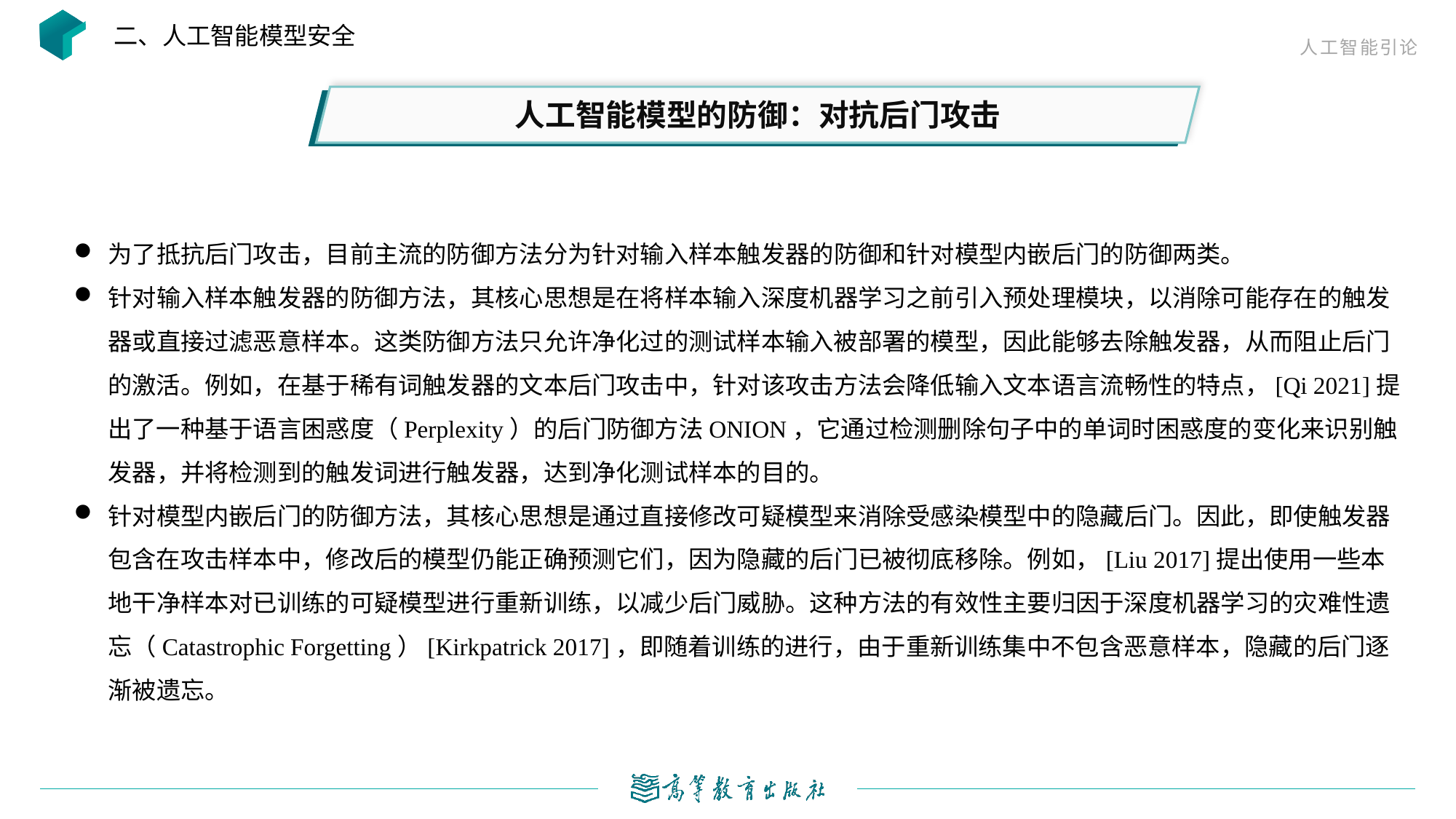

二、人工智能模型安全

人工智能模型的防御：对抗后门攻击
为了抵抗后门攻击，目前主流的防御方法分为针对输入样本触发器的防御和针对模型内嵌后门的防御两类。
针对输入样本触发器的防御方法，其核心思想是在将样本输入深度机器学习之前引入预处理模块，以消除可能存在的触发器或直接过滤恶意样本。这类防御方法只允许净化过的测试样本输入被部署的模型，因此能够去除触发器，从而阻止后门的激活。例如，在基于稀有词触发器的文本后门攻击中，针对该攻击方法会降低输入文本语言流畅性的特点，[Qi 2021]提出了一种基于语言困惑度（Perplexity）的后门防御方法ONION，它通过检测删除句子中的单词时困惑度的变化来识别触发器，并将检测到的触发词进行触发器，达到净化测试样本的目的。
针对模型内嵌后门的防御方法，其核心思想是通过直接修改可疑模型来消除受感染模型中的隐藏后门。因此，即使触发器包含在攻击样本中，修改后的模型仍能正确预测它们，因为隐藏的后门已被彻底移除。例如，[Liu 2017]提出使用一些本地干净样本对已训练的可疑模型进行重新训练，以减少后门威胁。这种方法的有效性主要归因于深度机器学习的灾难性遗忘（Catastrophic Forgetting）[Kirkpatrick 2017]，即随着训练的进行，由于重新训练集中不包含恶意样本，隐藏的后门逐渐被遗忘。